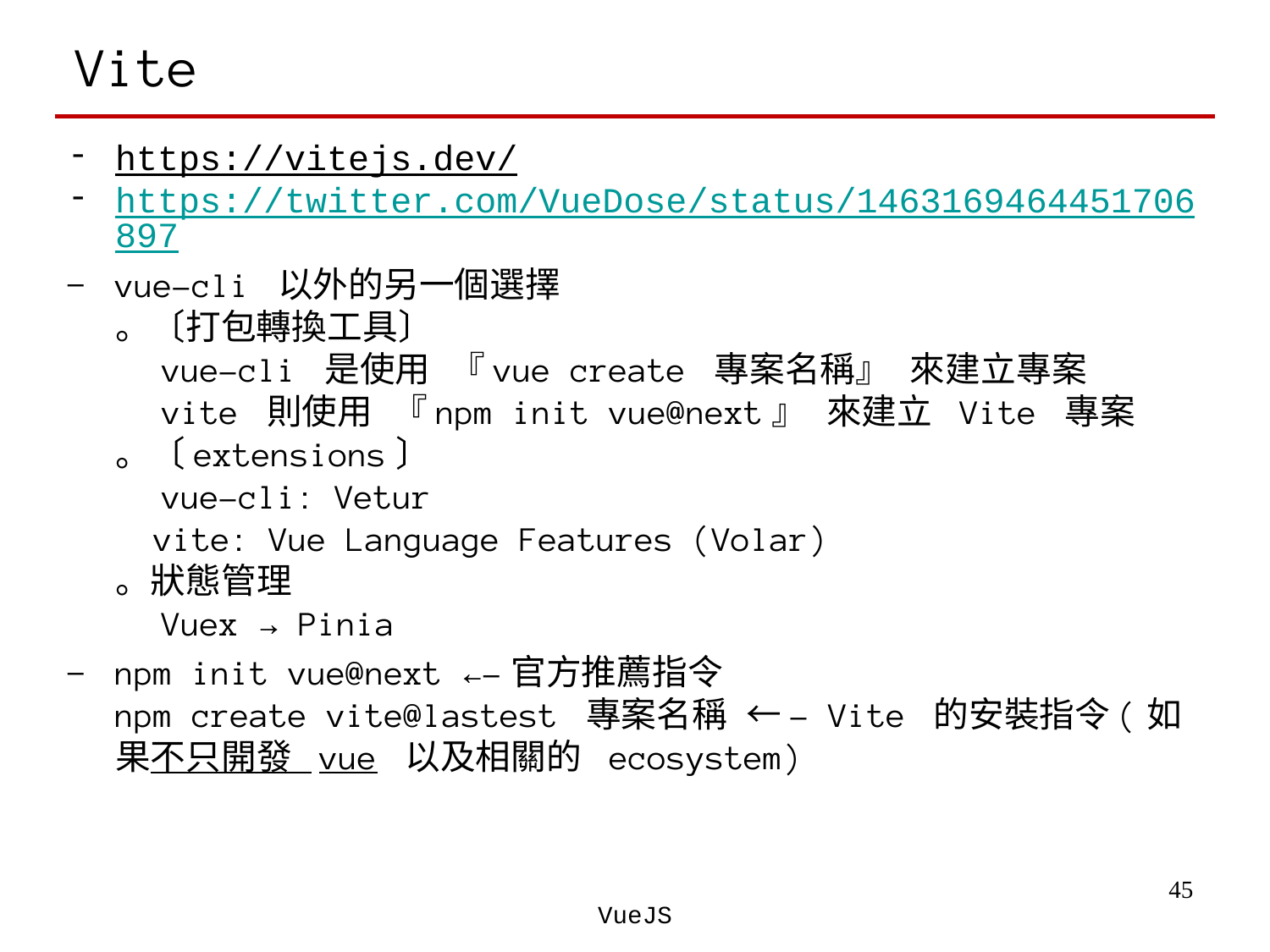

# Vite
https://vitejs.dev/
https://twitter.com/VueDose/status/1463169464451706897
vue-cli 以外的另一個選擇
。〔打包轉換工具〕
  vue-cli 是使用 『vue create 專案名稱』 來建立專案
  vite 則使用 『npm init vue@next』 來建立 Vite 專案
。〔extensions〕
  vue-cli: Vetur
  vite: Vue Language Features (Volar)
。狀態管理
  Vuex → Pinia
npm init vue@next ←-官方推薦指令
npm create vite@lastest 專案名稱 ←- Vite 的安裝指令(如果不只開發 vue 以及相關的 ecosystem)
45
VueJS